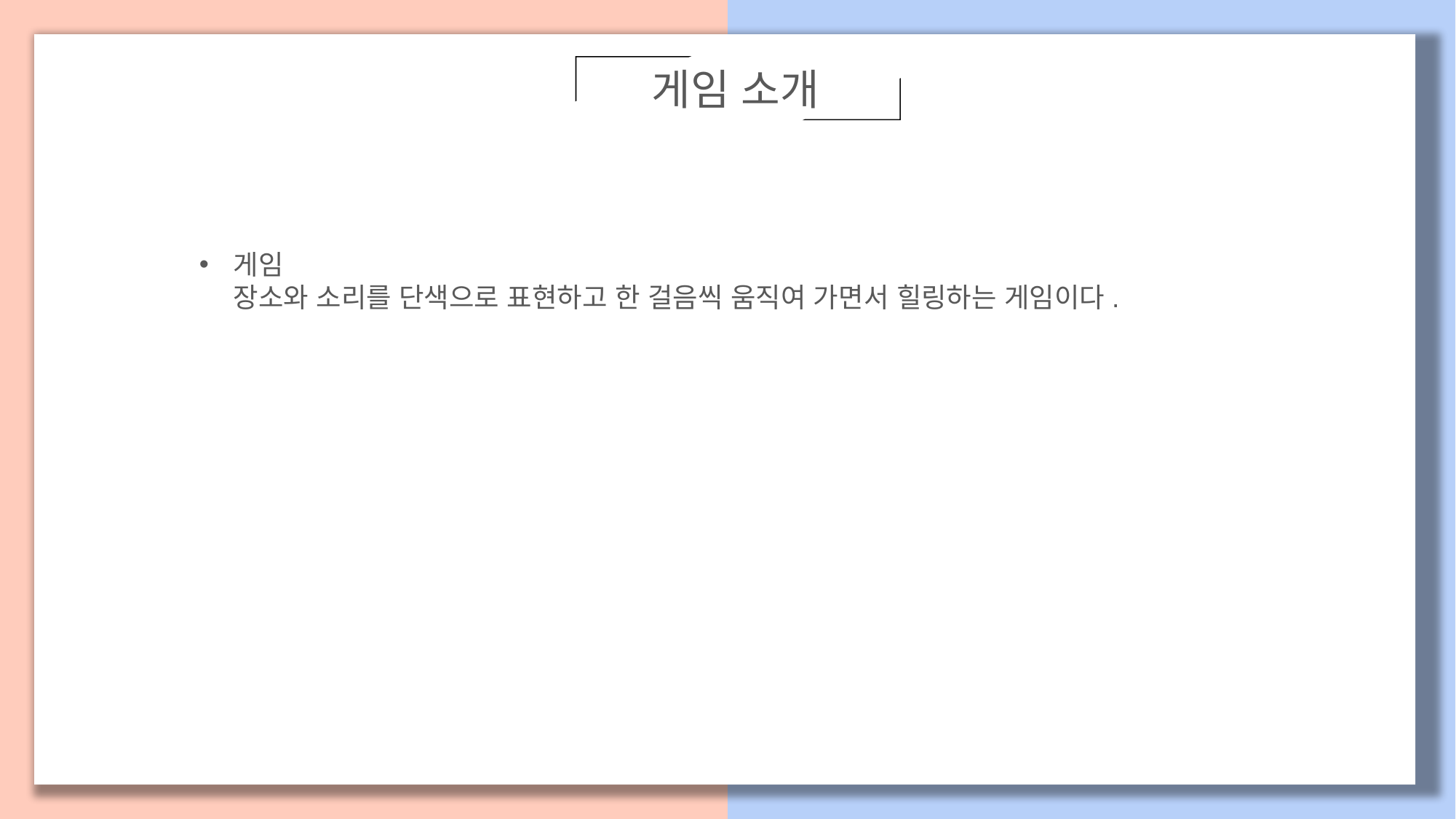

게임 소개

게임
장소와 소리를 단색으로 표현하고 한 걸음씩 움직여 가면서 힐링하는 게임이다.